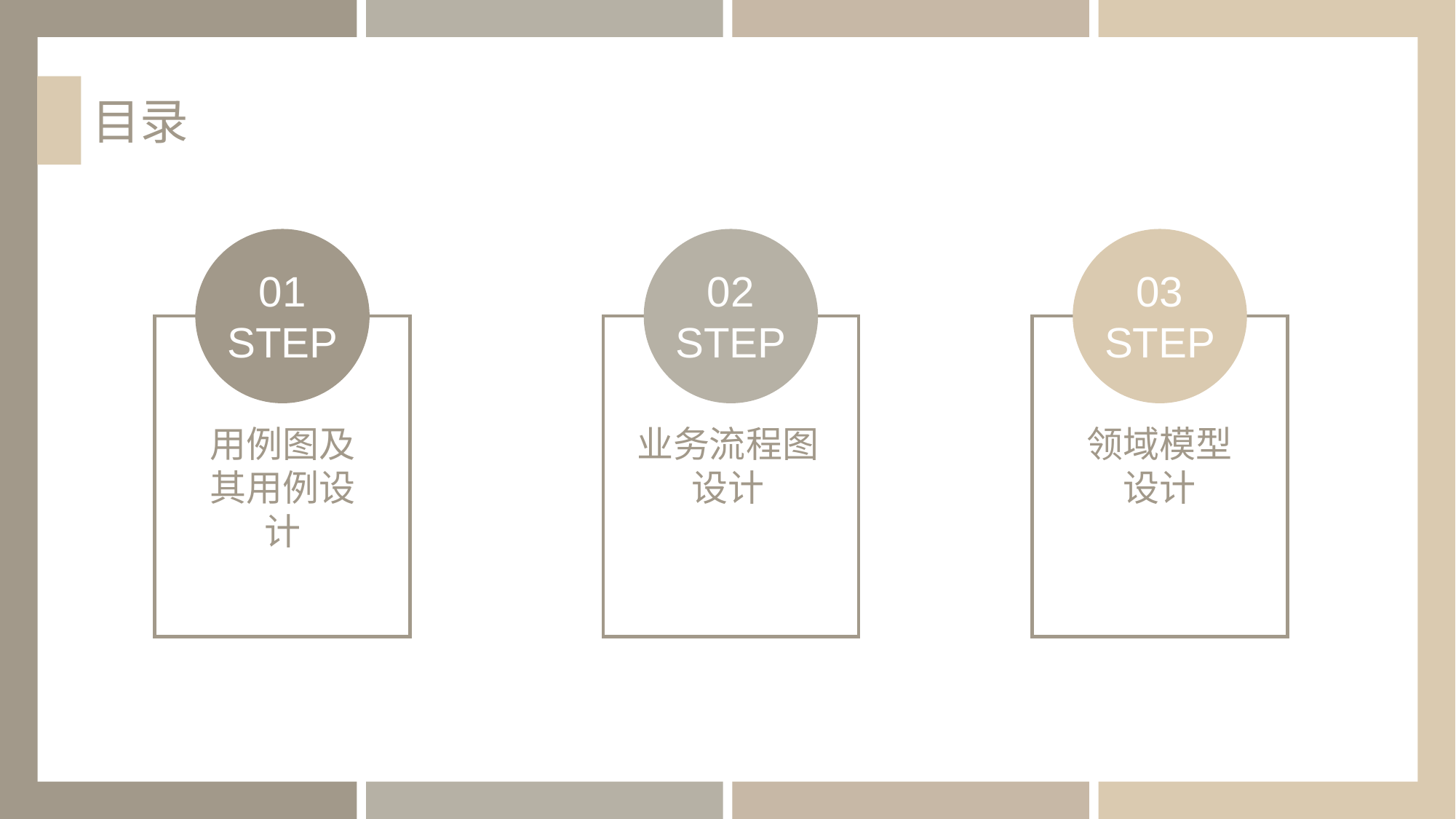

目录

01
STEP

用例图及其用例设计

02
STEP

业务流程图设计

03
STEP

领域模型设计